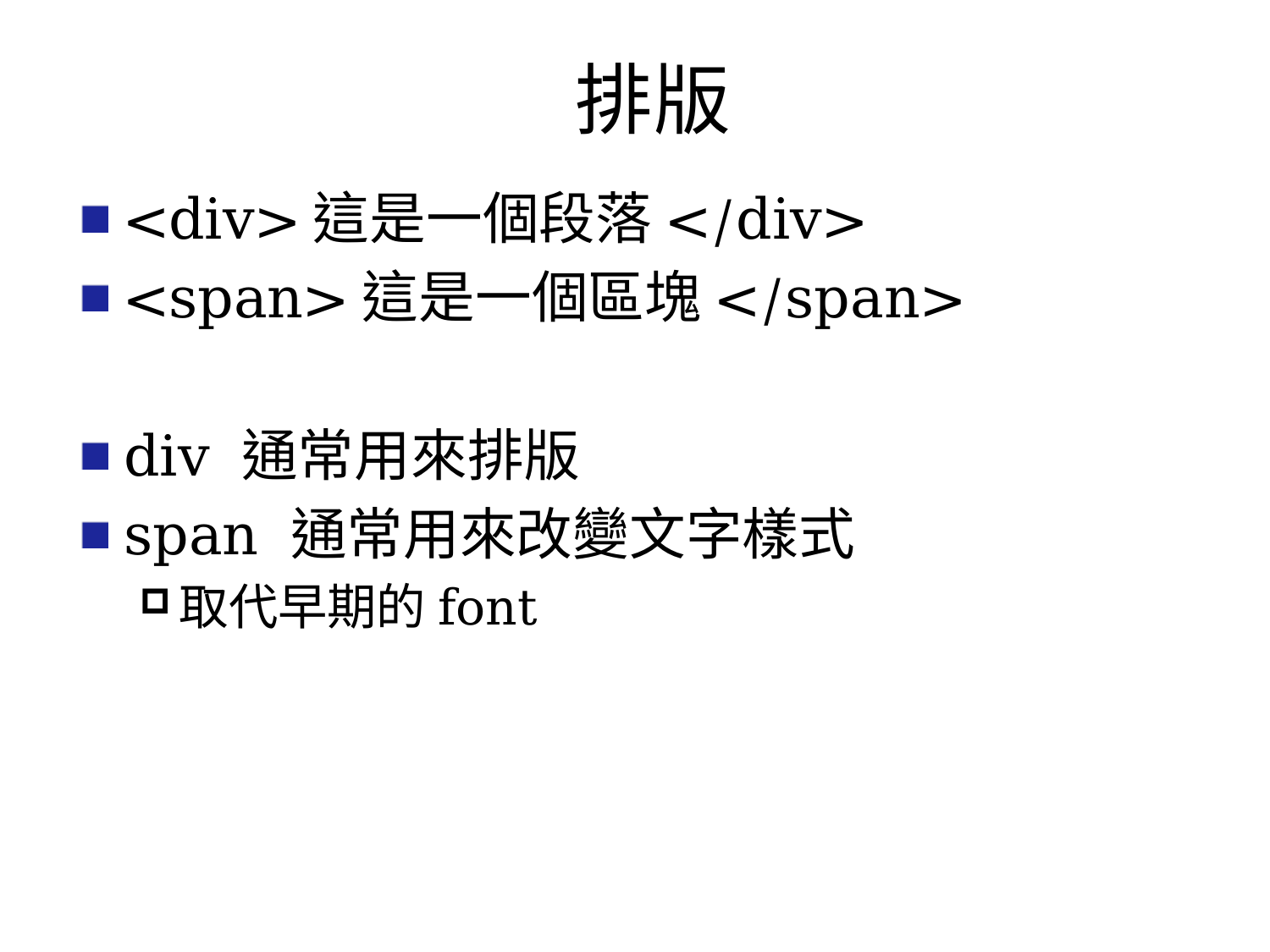

# 排版
<div>這是一個段落</div>
<span>這是一個區塊</span>

div 通常用來排版
span 通常用來改變文字樣式
取代早期的font